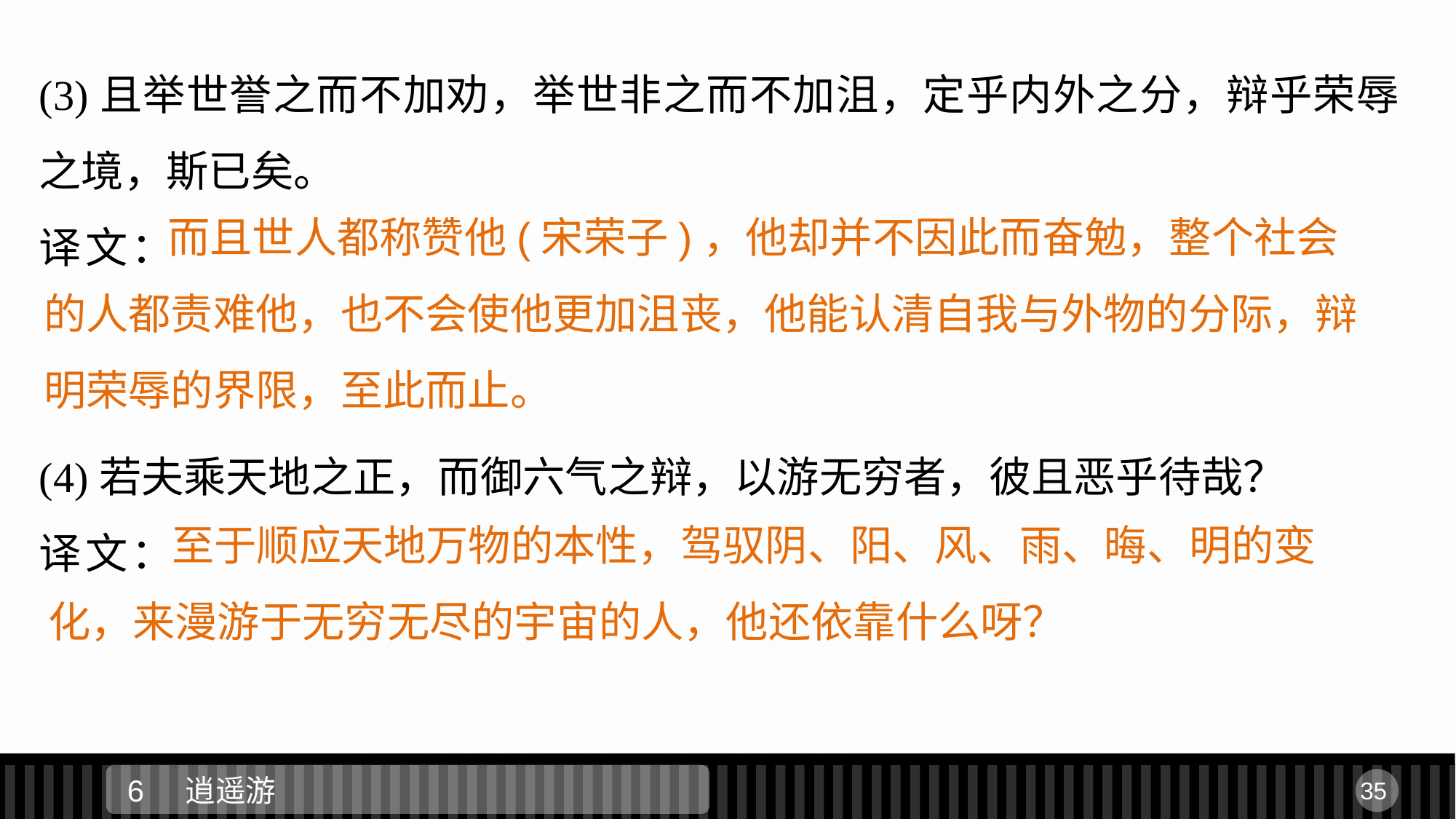

(3)且举世誉之而不加劝，举世非之而不加沮，定乎内外之分，辩乎荣辱之境，斯已矣。
译文：
(4)若夫乘天地之正，而御六气之辩，以游无穷者，彼且恶乎待哉？
译文：
            而且世人都称赞他(宋荣子)，他却并不因此而奋勉，整个社会的人都责难他，也不会使他更加沮丧，他能认清自我与外物的分际，辩明荣辱的界限，至此而止。
            至于顺应天地万物的本性，驾驭阴、阳、风、雨、晦、明的变化，来漫游于无穷无尽的宇宙的人，他还依靠什么呀？